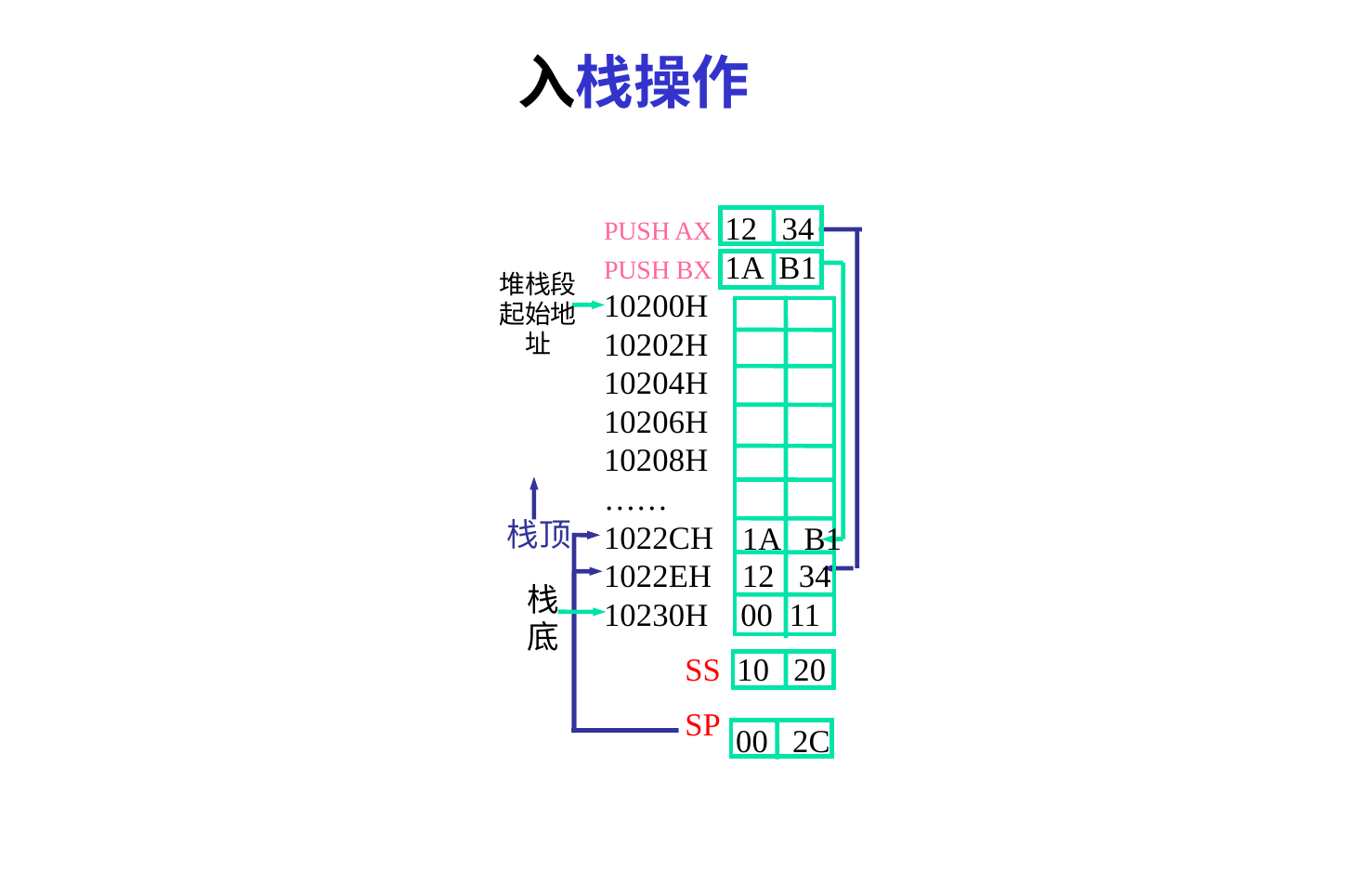

# 入栈操作

PUSH AX  12   34
PUSH BX  1A  B1
10200H
10202H
10204H
10206H
10208H
……
1022CH
1022EH
10230H    00  11
          SS  10   20
          SP  00   30

堆栈段起始地址

栈底

00   2E

00   30

栈顶
1A   B1

12   34

00   2E

00   2C